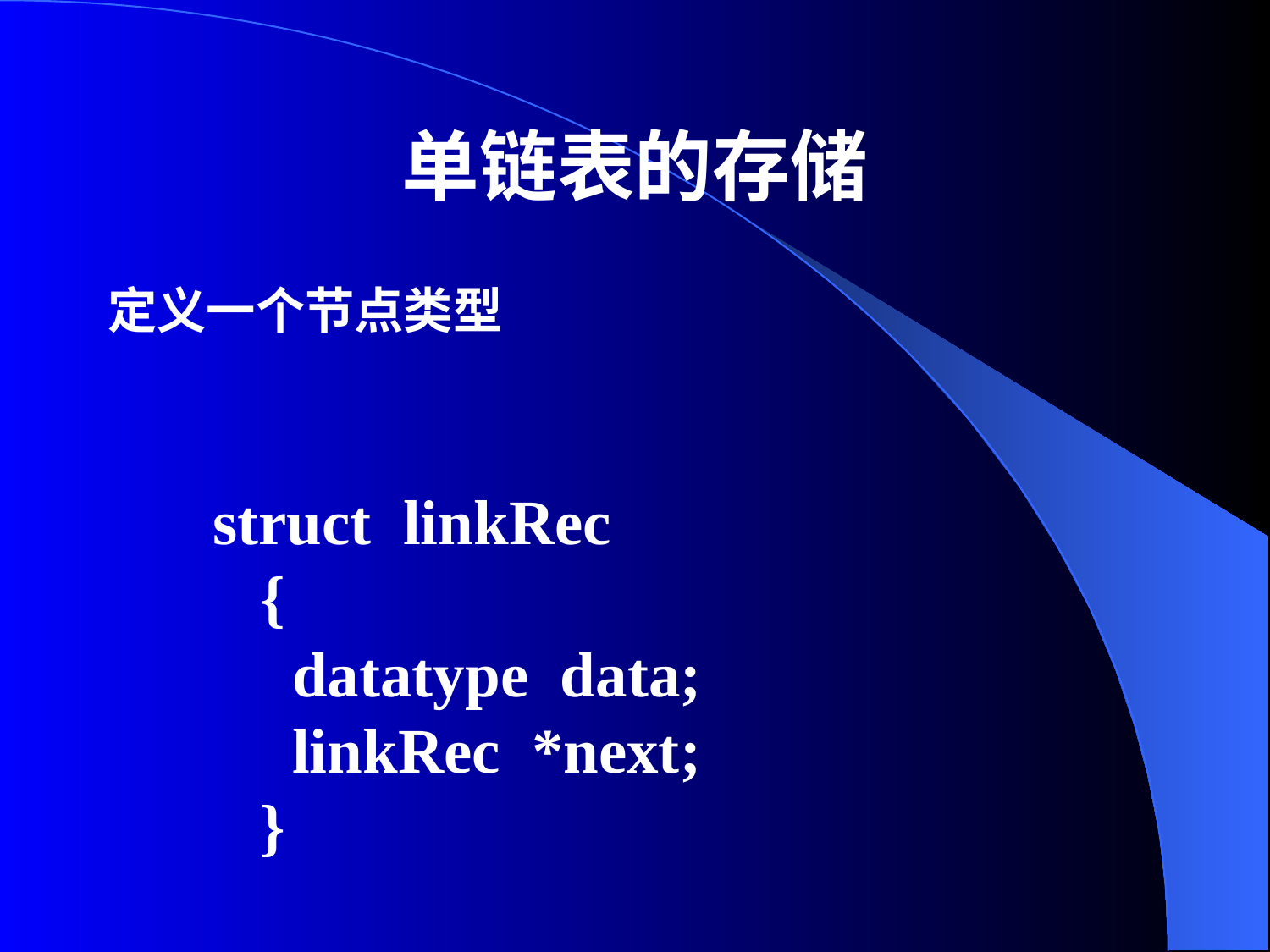

# 单链表的存储
定义一个节点类型
struct  linkRec
   {
     datatype  data;
     linkRec  *next;
   }